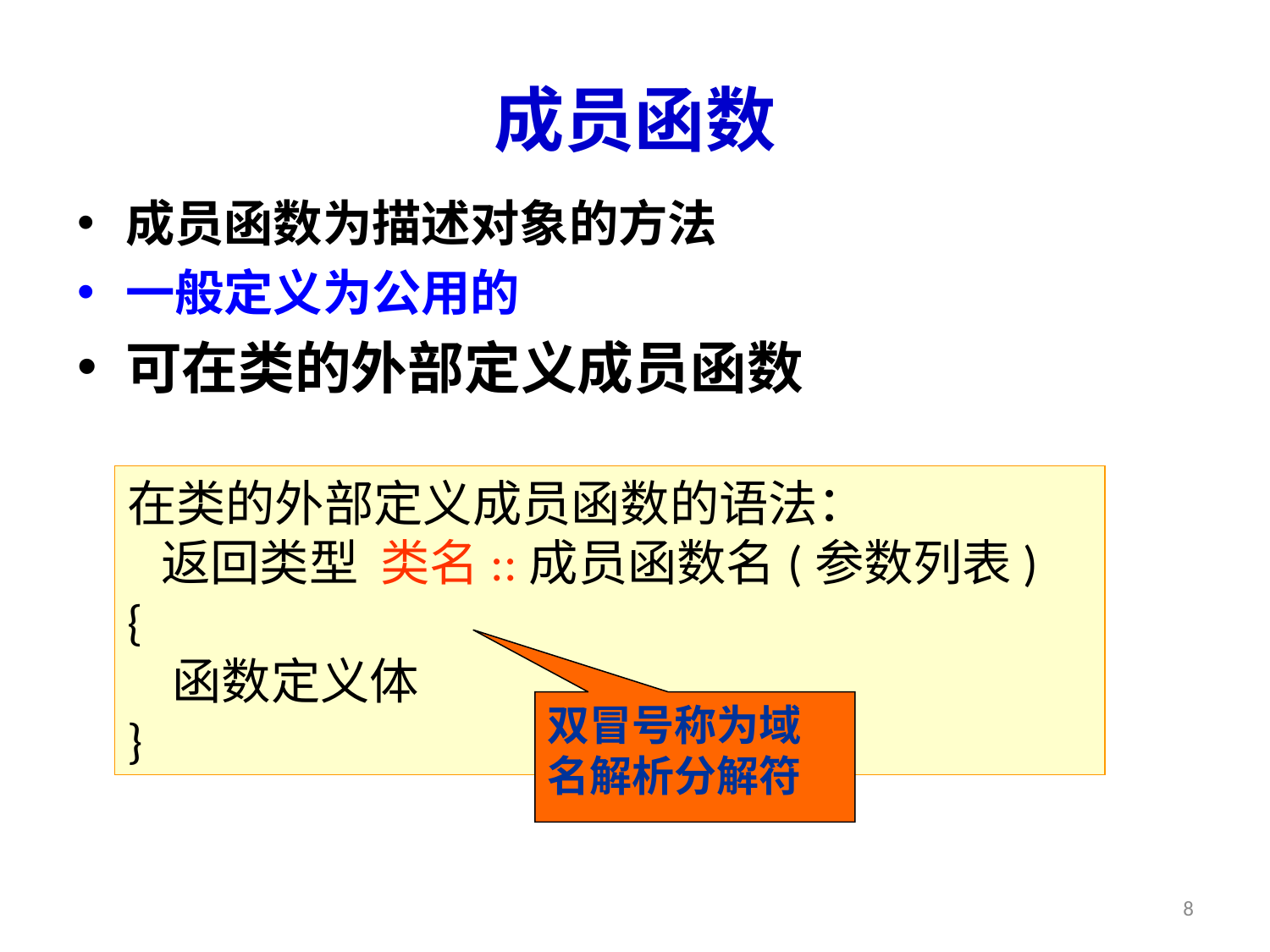

# 成员函数
成员函数为描述对象的方法
一般定义为公用的
可在类的外部定义成员函数

在类的外部定义成员函数的语法：
  返回类型  类名::成员函数名(参数列表)
{
   函数定义体
}
双冒号称为域名解析分解符
8